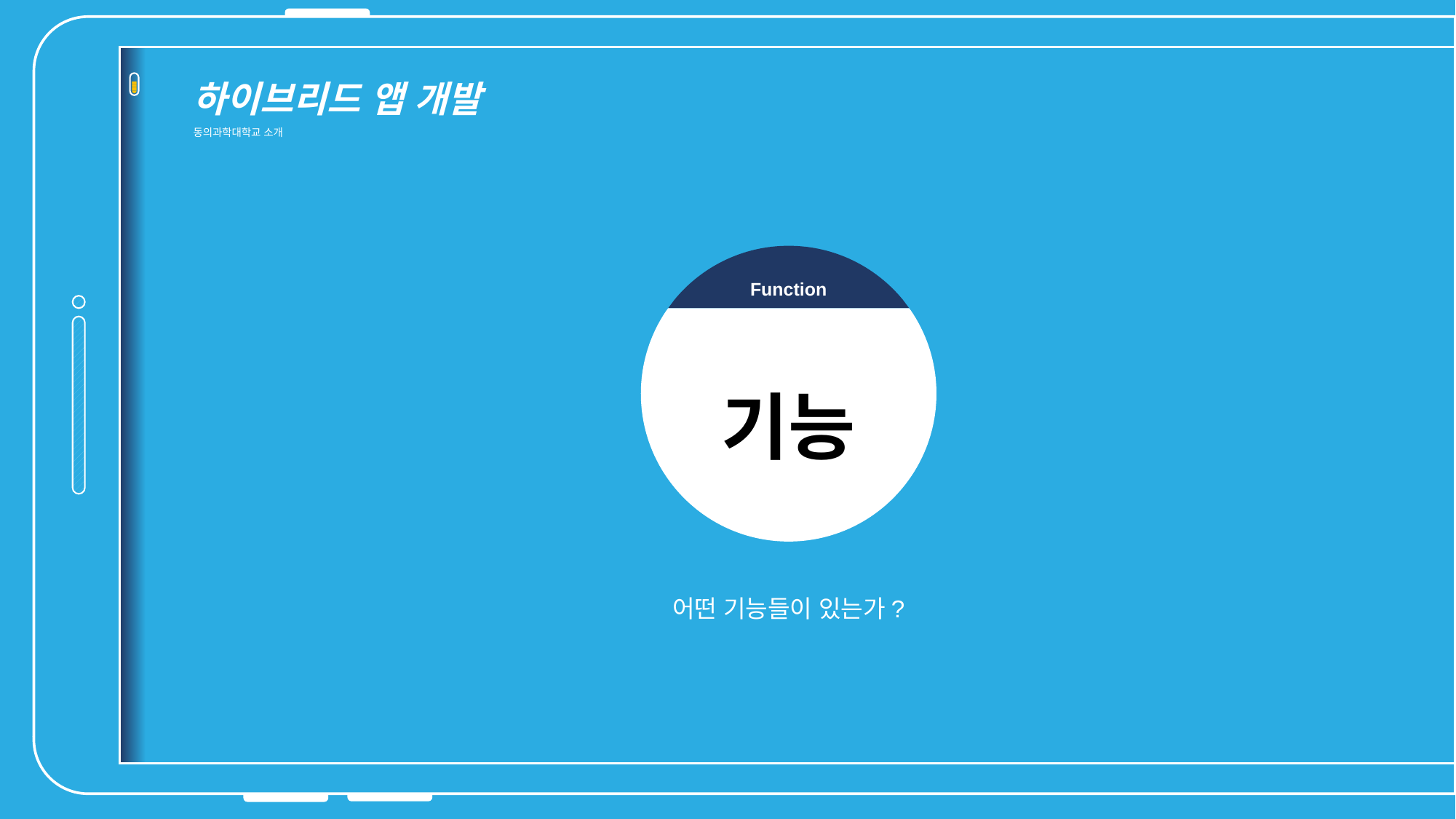

하이브리드 앱 개발
동의과학대학교 소개

Function
기능
어떤 기능들이 있는가?